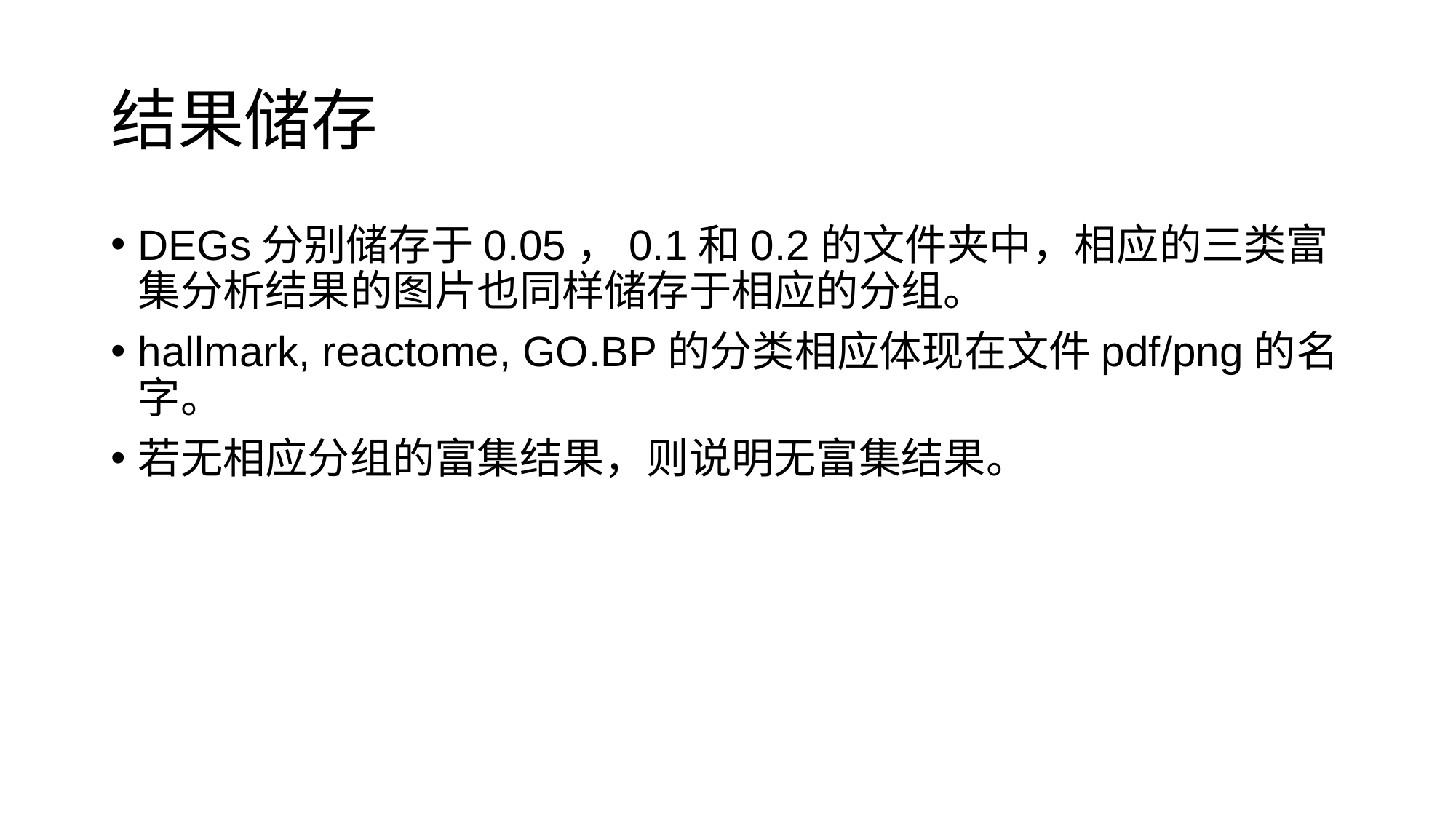

# 结果储存
DEGs分别储存于0.05，0.1和0.2的文件夹中，相应的三类富集分析结果的图片也同样储存于相应的分组。
hallmark, reactome, GO.BP的分类相应体现在文件pdf/png的名字。
若无相应分组的富集结果，则说明无富集结果。